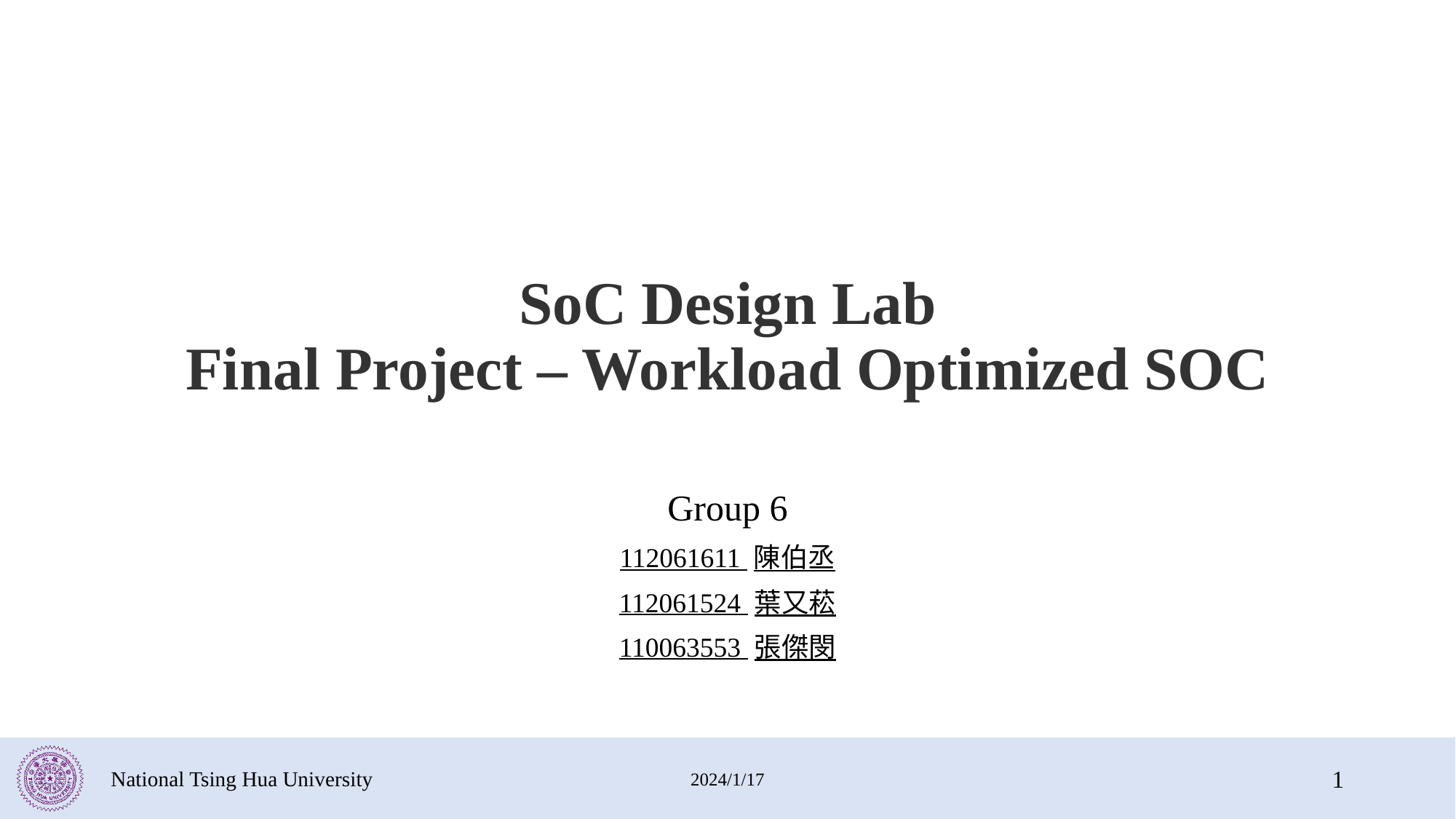

# SoC Design Lab Final Project – Workload Optimized SOC
Group 6
112061611 陳伯丞
112061524 葉又菘
110063553 張傑閔
National Tsing Hua University
2024/1/17
1